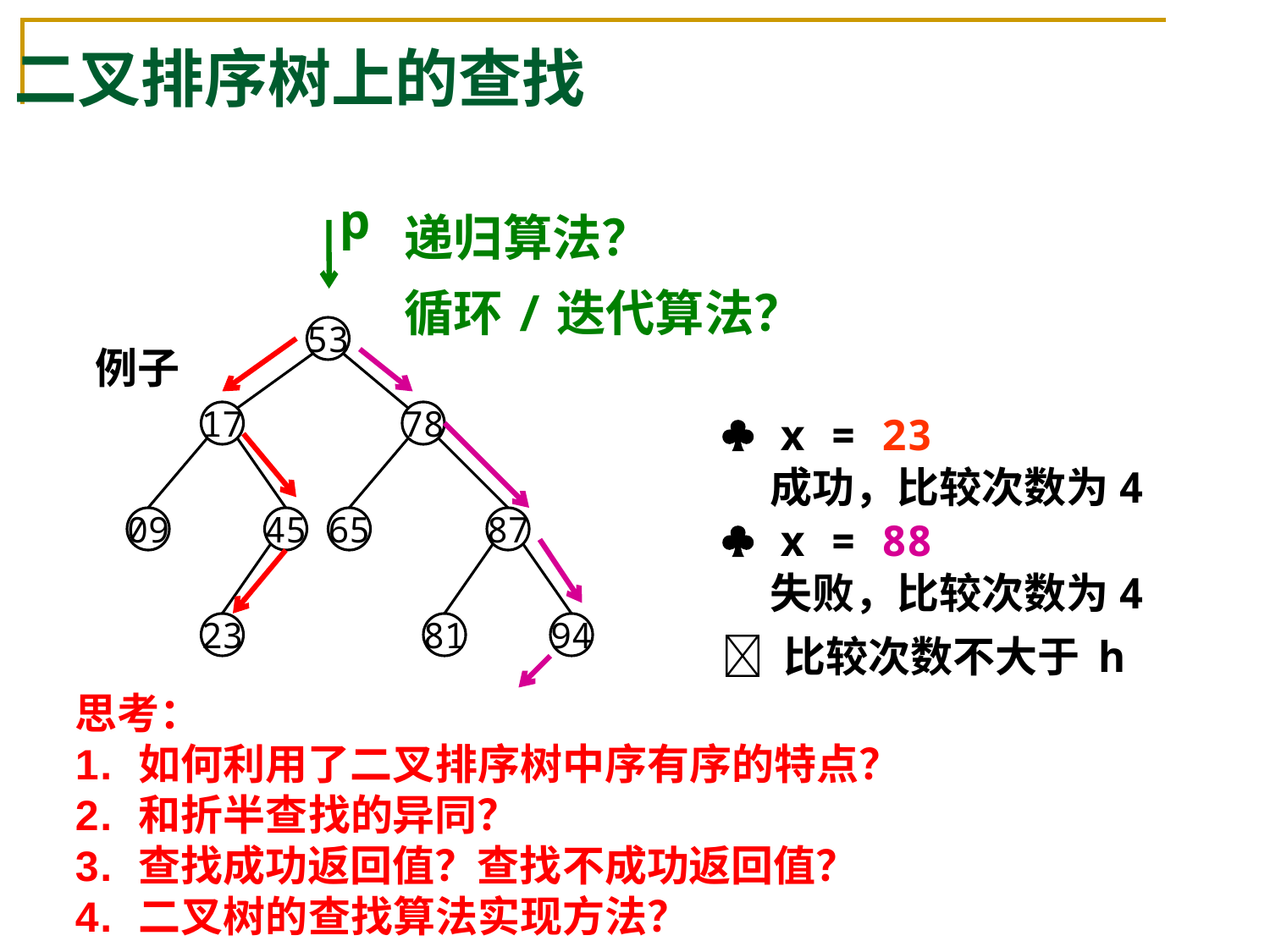

# 二叉排序树上的查找
p

递归算法？
循环/迭代算法？
53
17
78
09
45
65
87
23
81
94
例子

♣ x = 23

    成功，比较次数为4
♣ x = 88

    失败，比较次数为4
♣ 比较次数不大于 h

思考：
如何利用了二叉排序树中序有序的特点？
和折半查找的异同？
查找成功返回值？查找不成功返回值？
二叉树的查找算法实现方法？